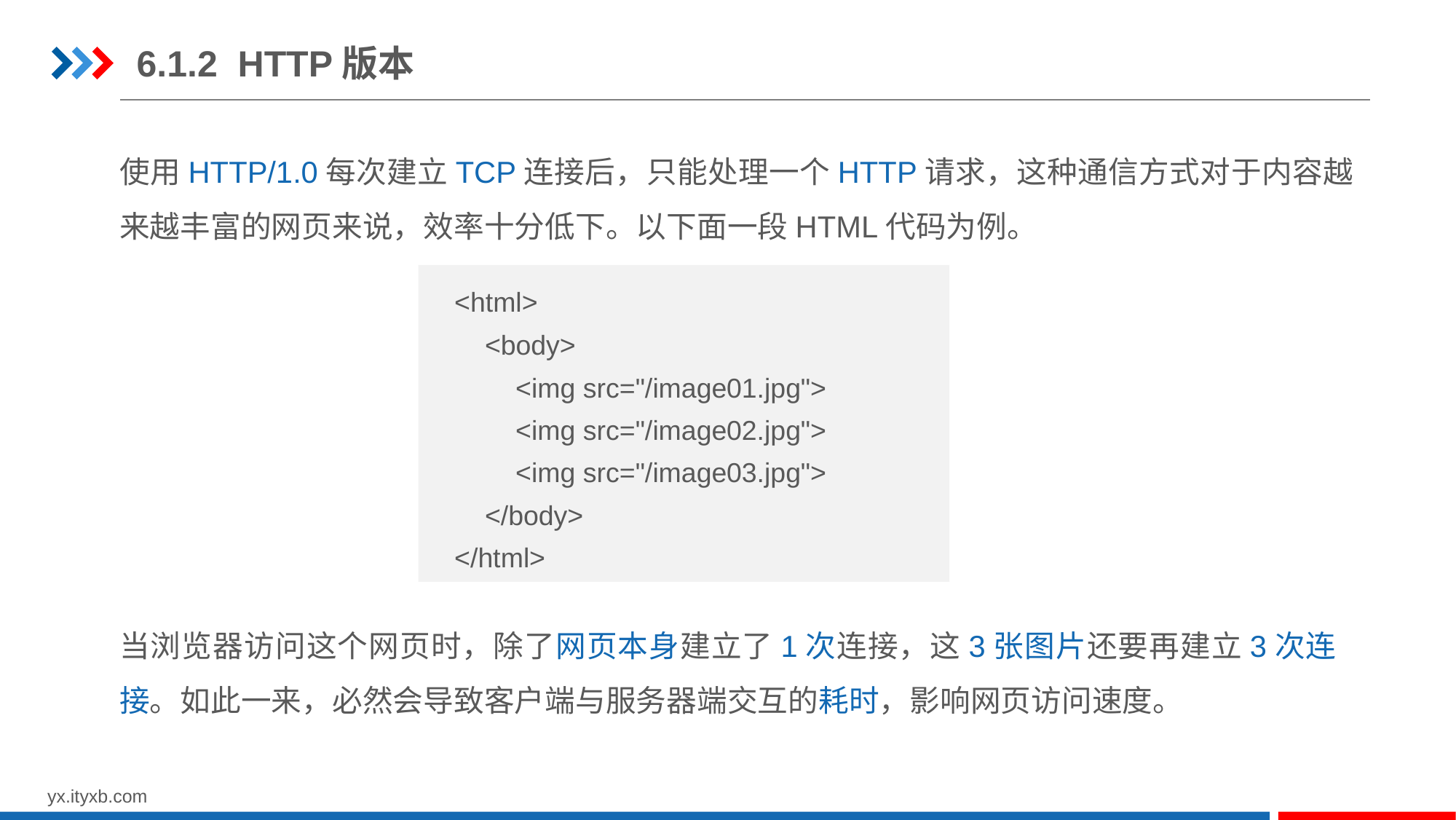

6.1.2  HTTP版本
使用HTTP/1.0每次建立TCP连接后，只能处理一个HTTP请求，这种通信方式对于内容越来越丰富的网页来说，效率十分低下。以下面一段HTML代码为例。

<html>
    <body>
        <img src="/image01.jpg">
        <img src="/image02.jpg">
        <img src="/image03.jpg">
    </body>
</html>
当浏览器访问这个网页时，除了网页本身建立了1次连接，这3张图片还要再建立3次连接。如此一来，必然会导致客户端与服务器端交互的耗时，影响网页访问速度。